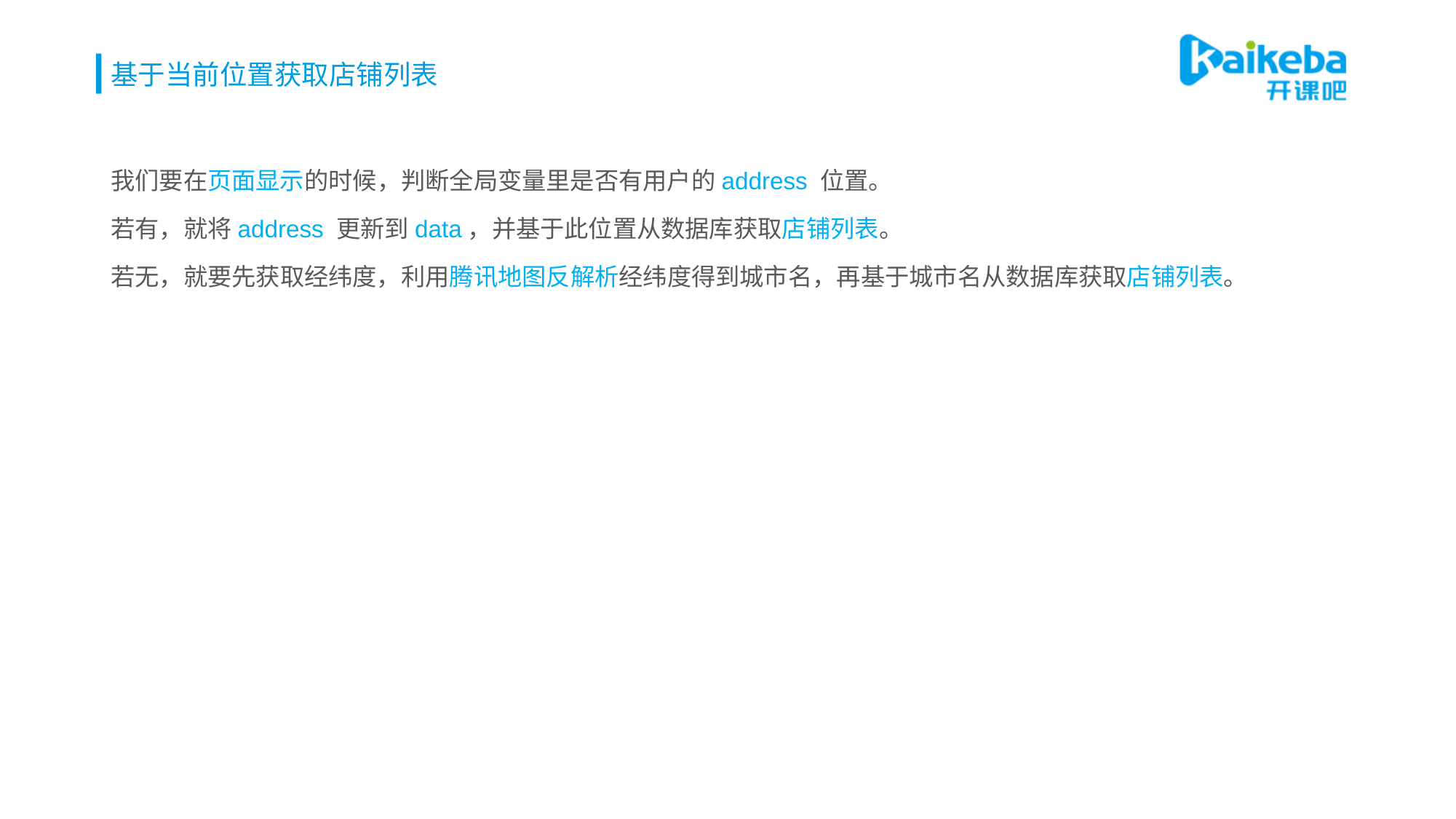

# 基于当前位置获取店铺列表
我们要在页面显示的时候，判断全局变量里是否有用户的address 位置。
若有，就将address 更新到data，并基于此位置从数据库获取店铺列表。
若无，就要先获取经纬度，利用腾讯地图反解析经纬度得到城市名，再基于城市名从数据库获取店铺列表。